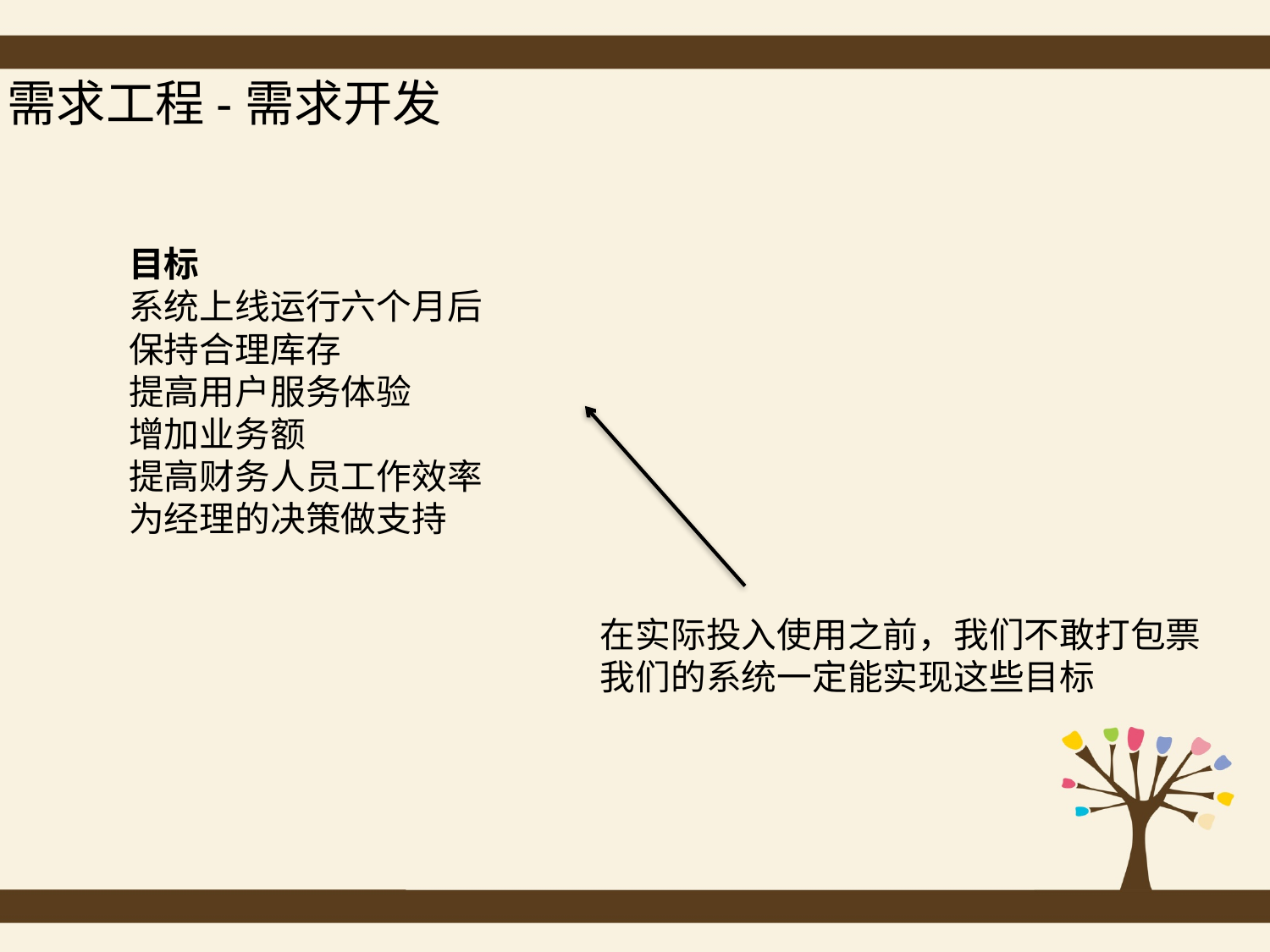

需求工程-需求开发
目标
系统上线运行六个月后
保持合理库存
提高用户服务体验
增加业务额
提高财务人员工作效率
为经理的决策做支持

在实际投入使用之前，我们不敢打包票
我们的系统一定能实现这些目标